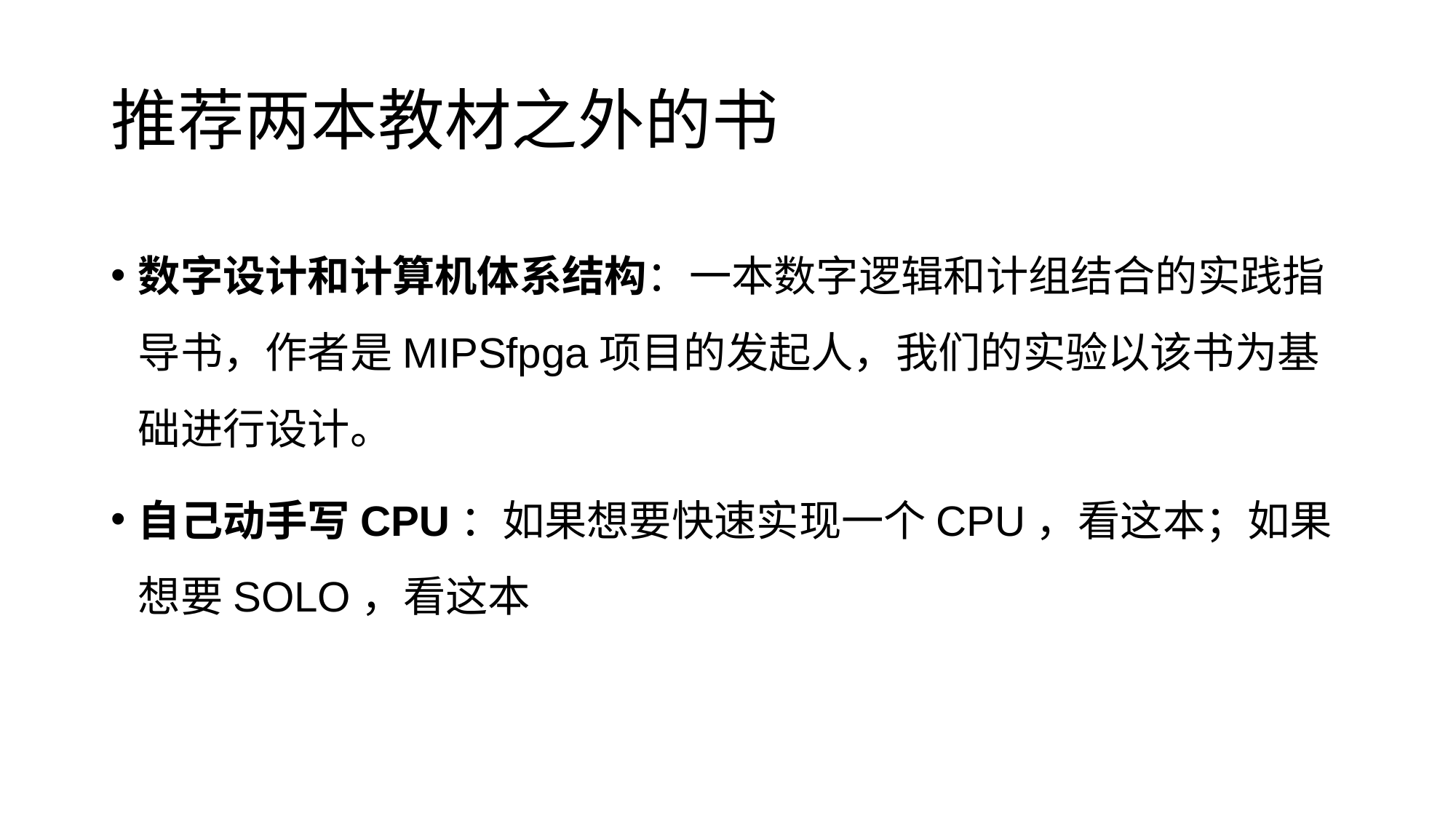

# 推荐两本教材之外的书
数字设计和计算机体系结构：一本数字逻辑和计组结合的实践指导书，作者是MIPSfpga项目的发起人，我们的实验以该书为基础进行设计。
自己动手写CPU：如果想要快速实现一个CPU，看这本；如果想要SOLO，看这本